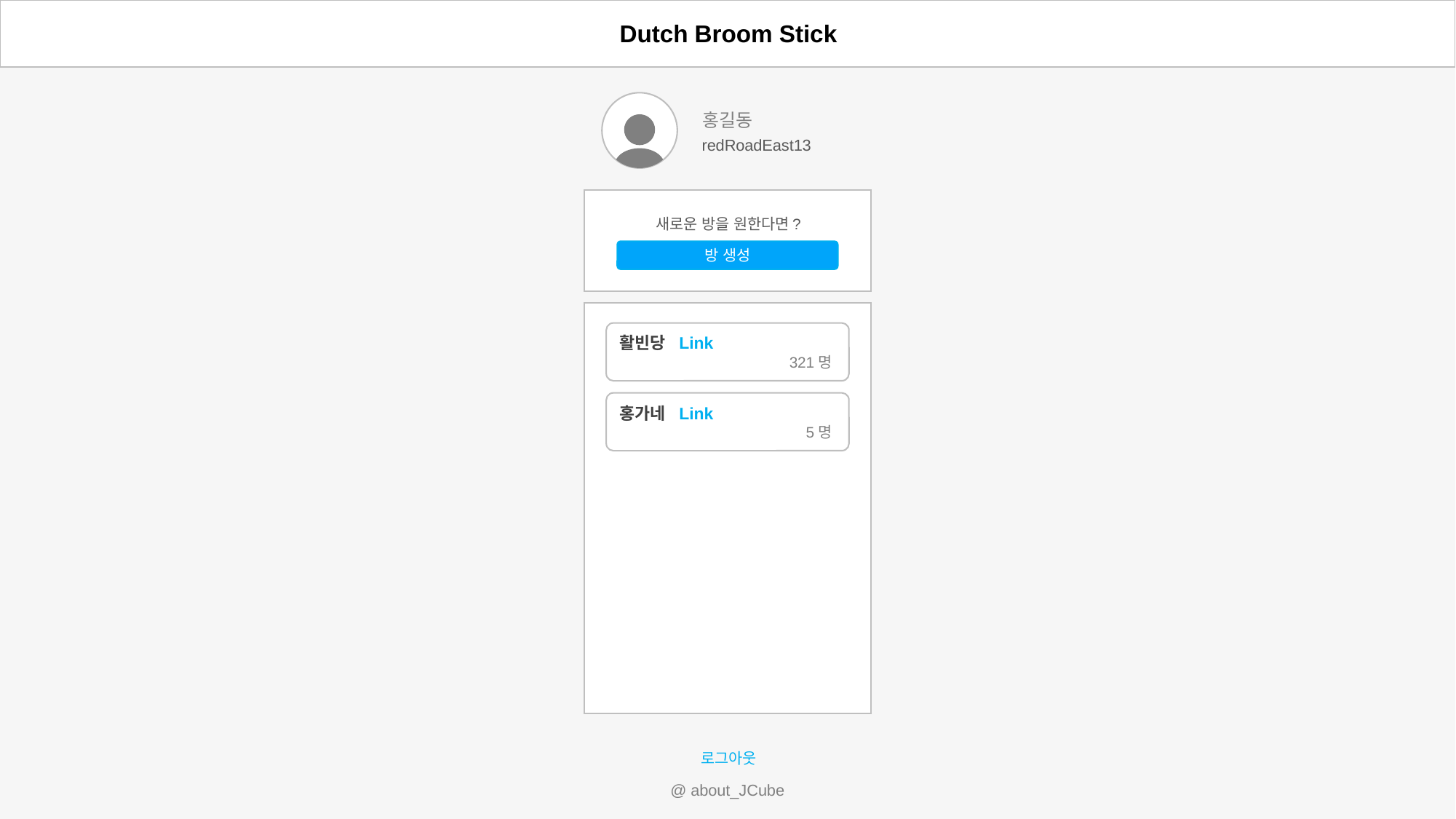

Dutch Broom Stick

홍길동

redRoadEast13

새로운 방을 원한다면?
방 생성

활빈당  Link
321명
홍가네  Link
5명
로그아웃
@ about_JCube